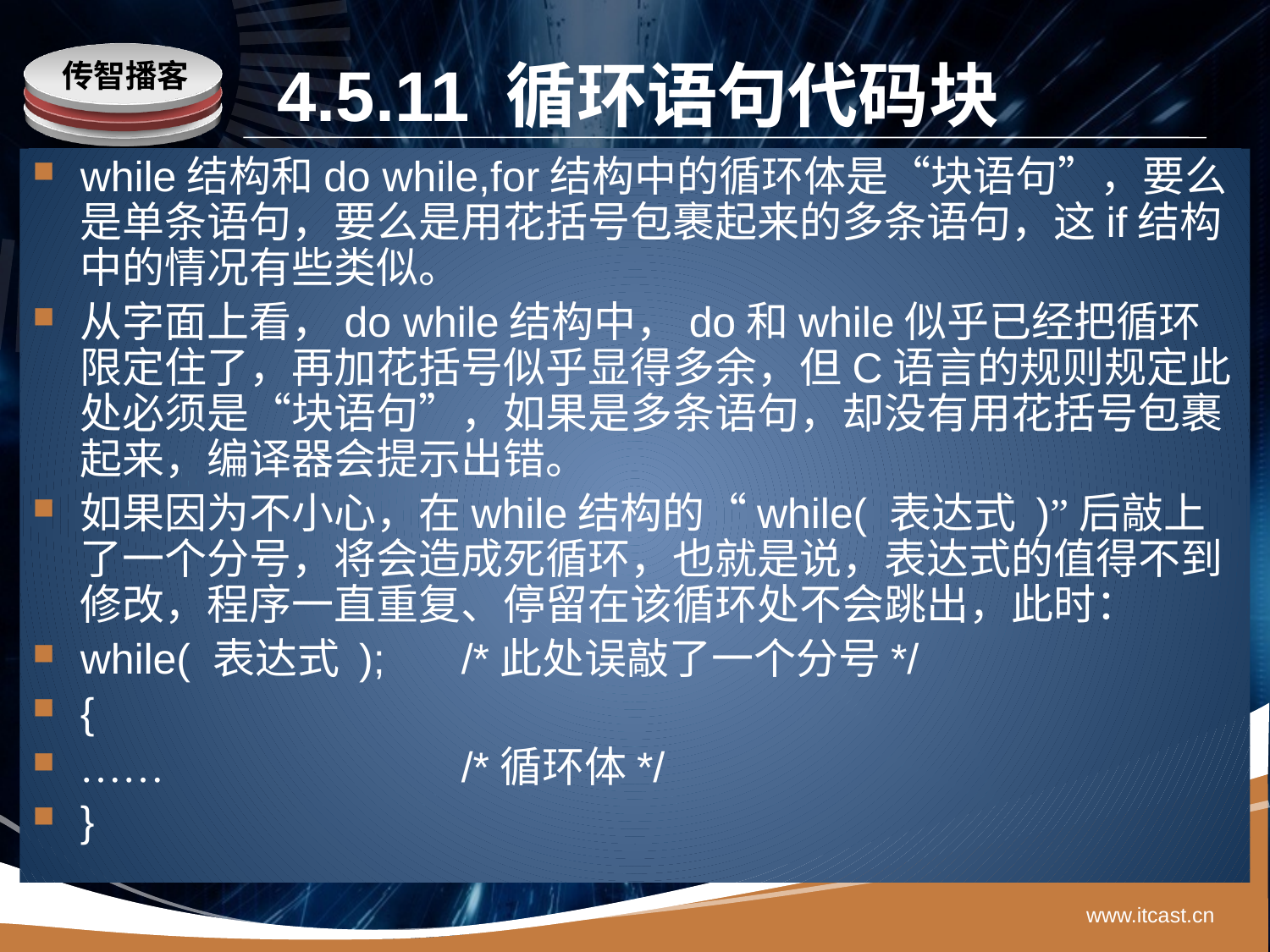

# 4.5.11 循环语句代码块
while结构和do while,for结构中的循环体是“块语句”，要么是单条语句，要么是用花括号包裹起来的多条语句，这if结构中的情况有些类似。
从字面上看，do while结构中，do和while似乎已经把循环限定住了，再加花括号似乎显得多余，但C语言的规则规定此处必须是“块语句”，如果是多条语句，却没有用花括号包裹起来，编译器会提示出错。
如果因为不小心，在while结构的“while( 表达式 )”后敲上了一个分号，将会造成死循环，也就是说，表达式的值得不到修改，程序一直重复、停留在该循环处不会跳出，此时：
while( 表达式 );	/*此处误敲了一个分号*/
{
……			/*循环体*/
}
www.itcast.cn